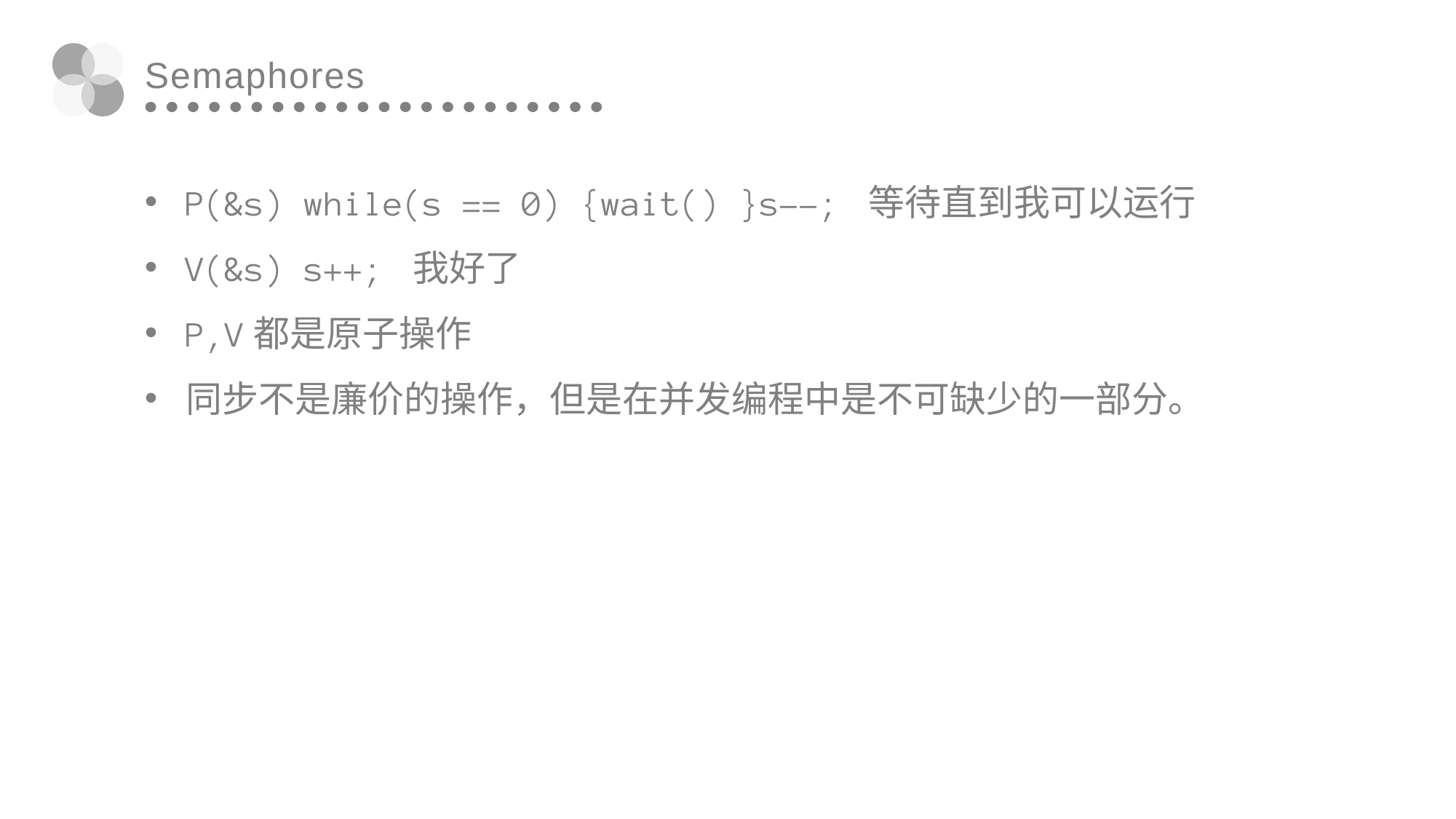

Semaphores
P(&s) while(s == 0) {wait() }s--; 等待直到我可以运行
V(&s) s++; 我好了
P,V都是原子操作
同步不是廉价的操作，但是在并发编程中是不可缺少的一部分。